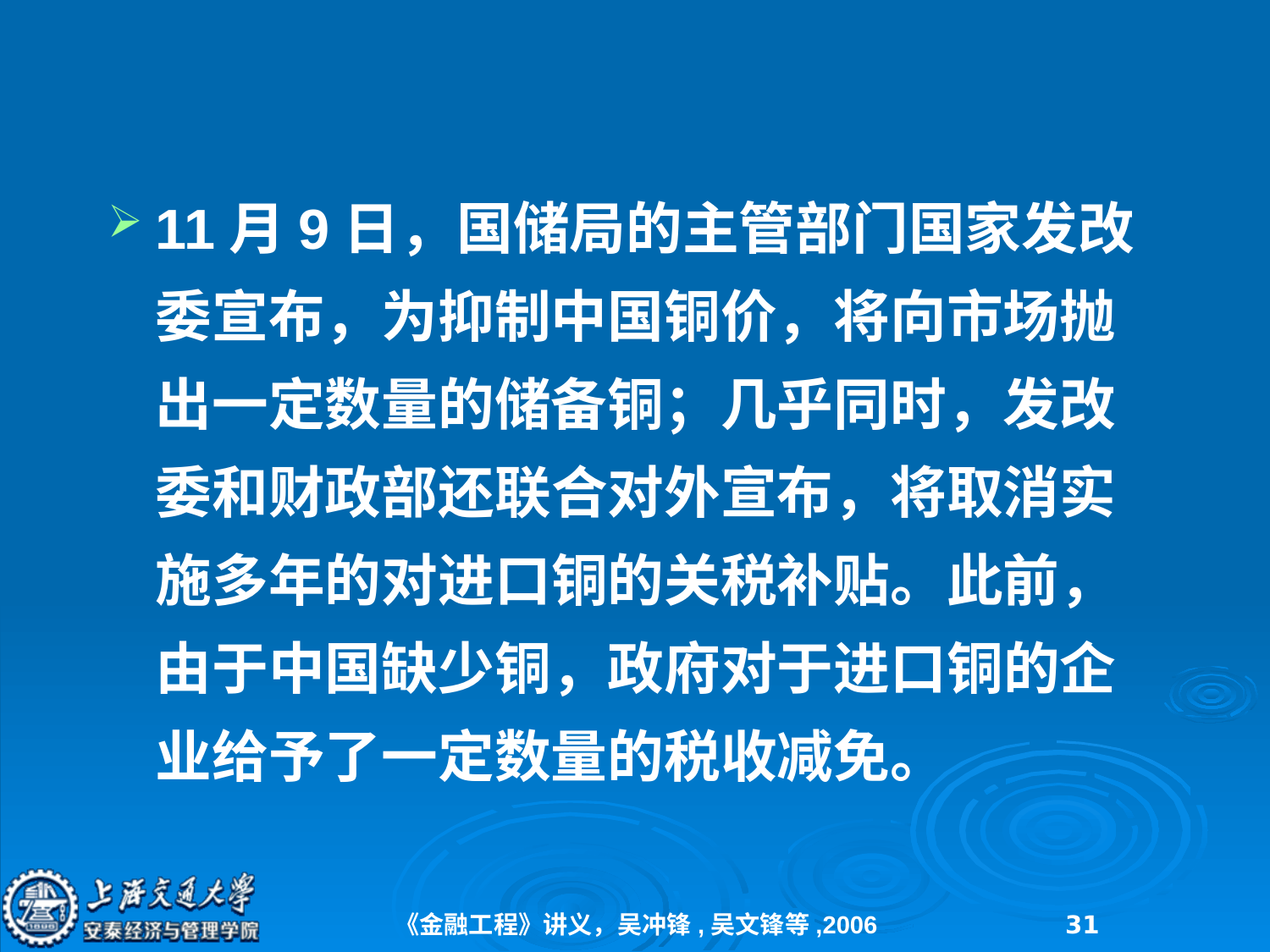

#
11月9日，国储局的主管部门国家发改委宣布，为抑制中国铜价，将向市场抛出一定数量的储备铜；几乎同时，发改委和财政部还联合对外宣布，将取消实施多年的对进口铜的关税补贴。此前，由于中国缺少铜，政府对于进口铜的企业给予了一定数量的税收减免。